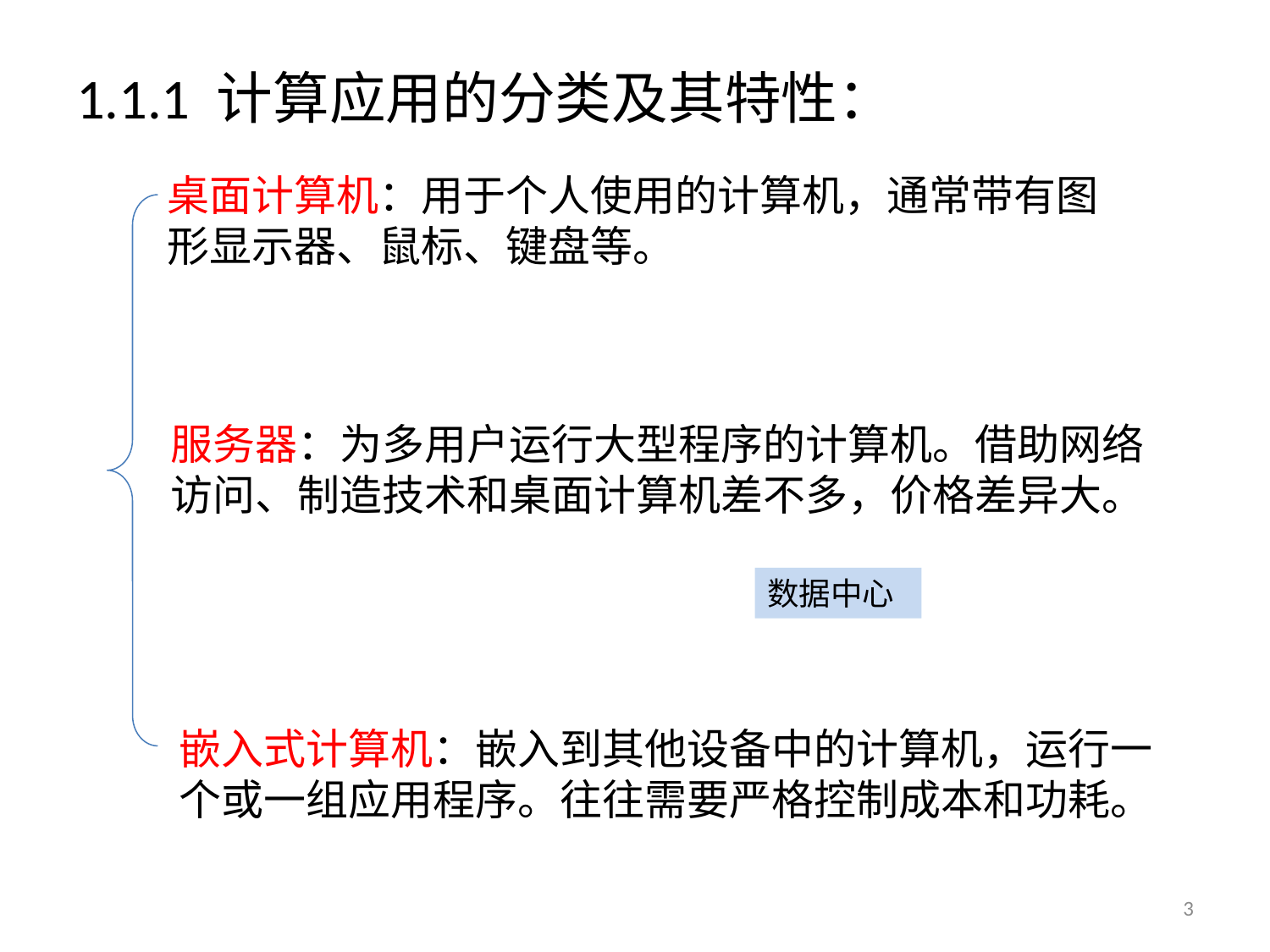

1.1.1 计算应用的分类及其特性：

桌面计算机：用于个人使用的计算机，通常带有图形显示器、鼠标、键盘等。

服务器：为多用户运行大型程序的计算机。借助网络访问、制造技术和桌面计算机差不多，价格差异大。
数据中心
嵌入式计算机：嵌入到其他设备中的计算机，运行一个或一组应用程序。往往需要严格控制成本和功耗。
3